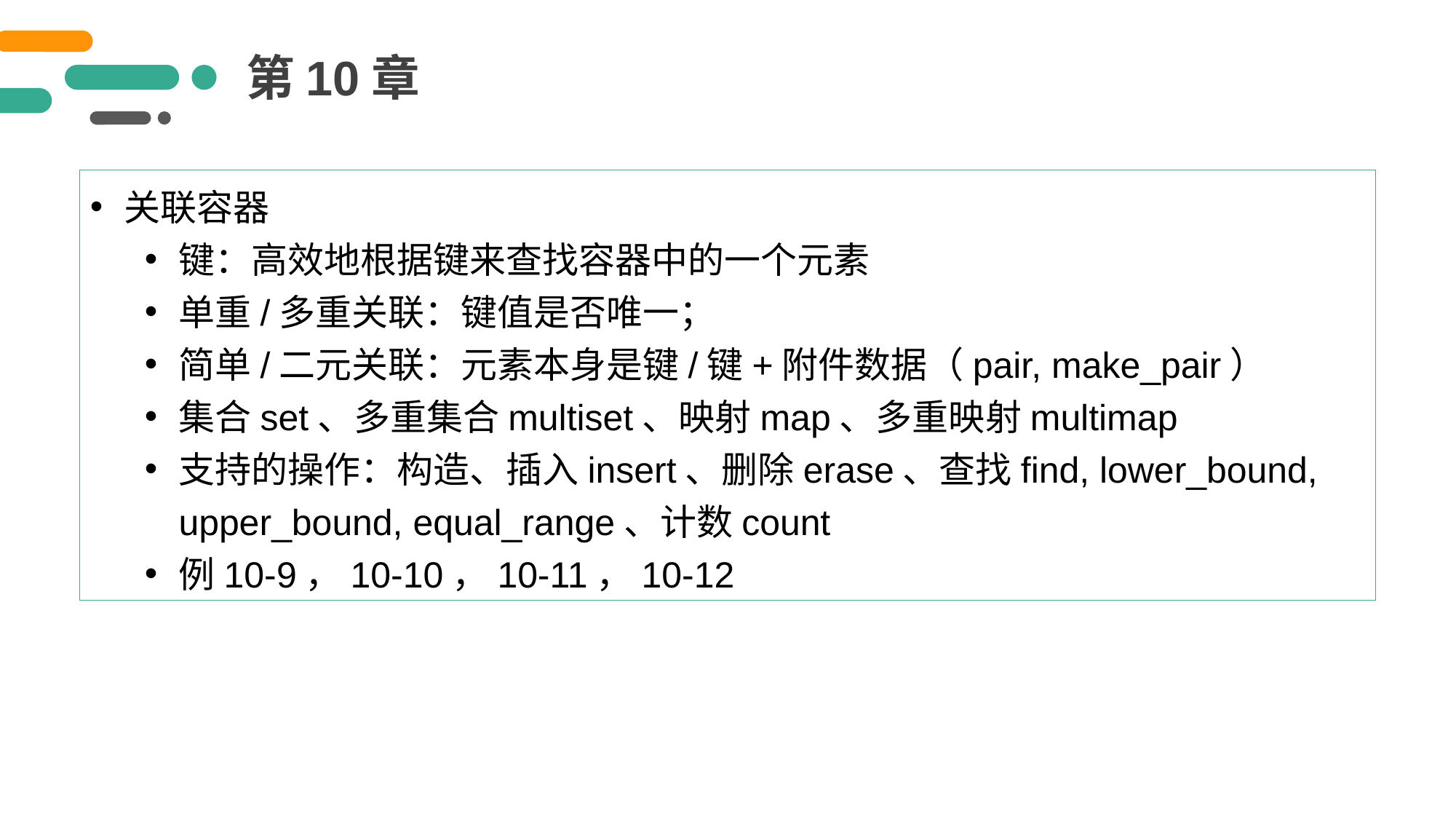

第10章
关联容器
键：高效地根据键来查找容器中的一个元素
单重/多重关联：键值是否唯一；
简单/二元关联：元素本身是键/键+附件数据（pair, make_pair）
集合set、多重集合multiset、映射map、多重映射multimap
支持的操作：构造、插入insert、删除erase、查找find, lower_bound, upper_bound, equal_range、计数count
例10-9，10-10，10-11，10-12